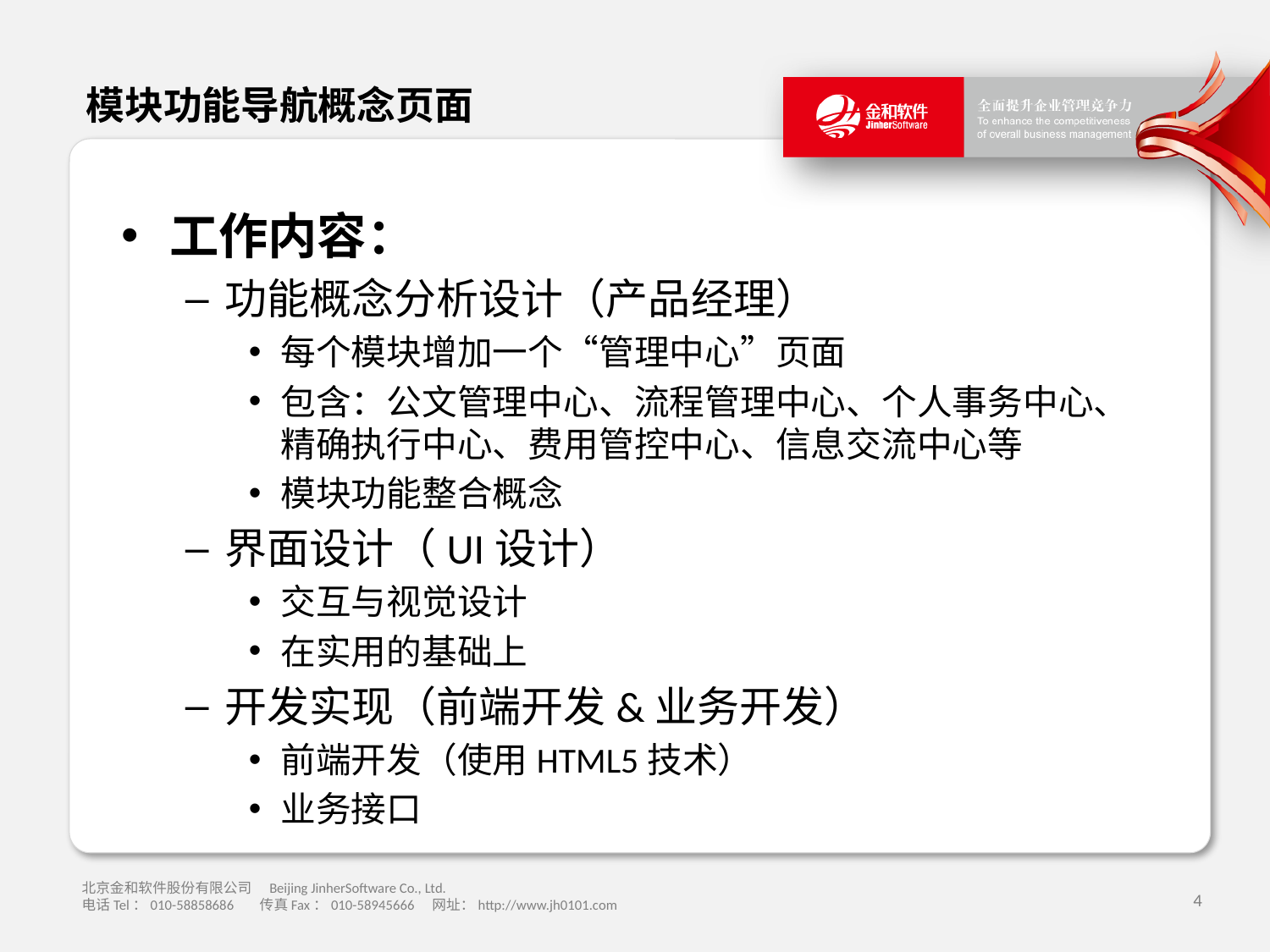

# 模块功能导航概念页面
工作内容：
功能概念分析设计（产品经理）
每个模块增加一个“管理中心”页面
包含：公文管理中心、流程管理中心、个人事务中心、精确执行中心、费用管控中心、信息交流中心等
模块功能整合概念
界面设计（UI设计）
交互与视觉设计
在实用的基础上
开发实现（前端开发&业务开发）
前端开发（使用HTML5技术）
业务接口